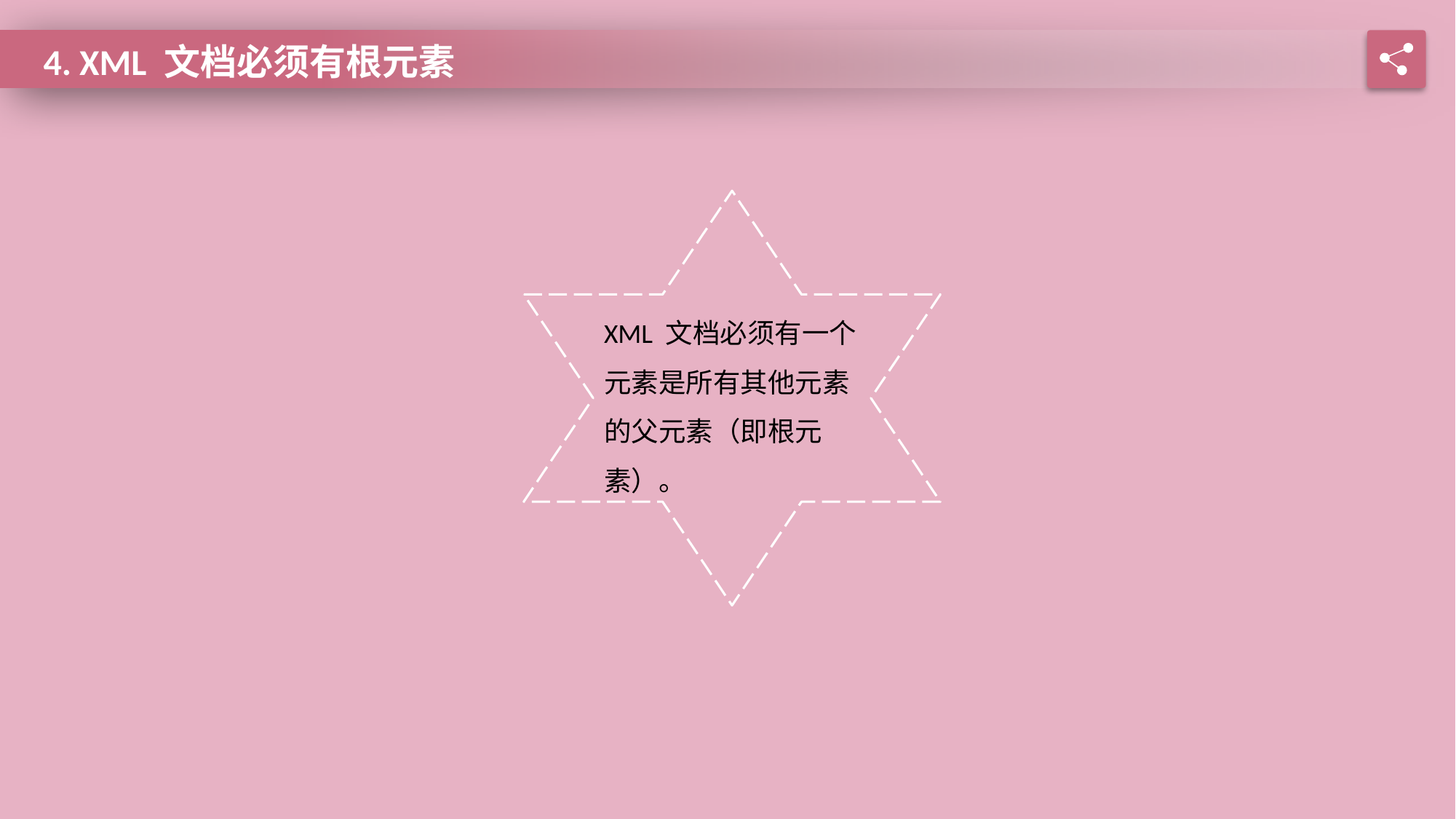

4. XML 文档必须有根元素
XML 文档必须有一个元素是所有其他元素的父元素（即根元素）。